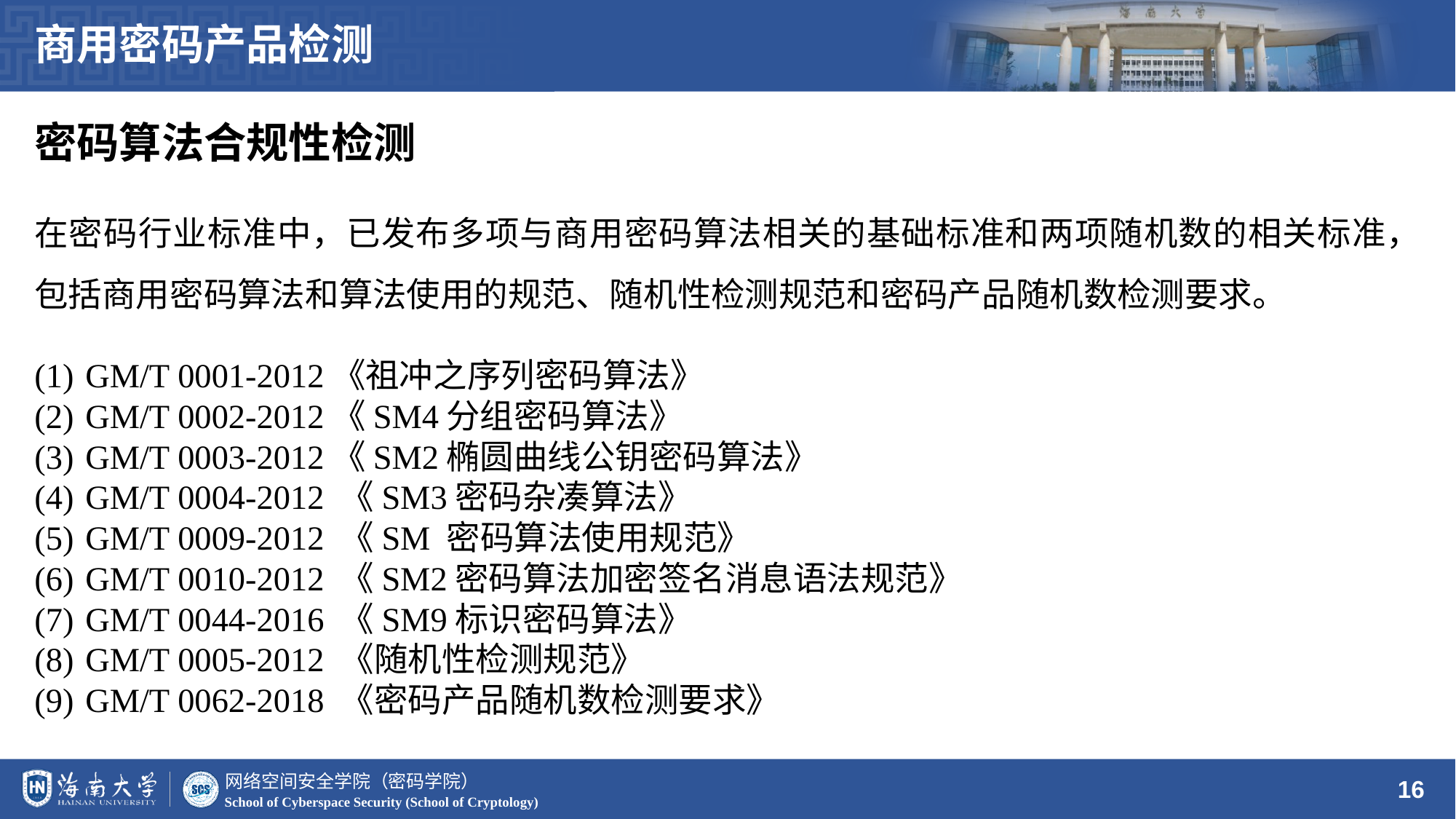

商用密码产品检测
密码算法合规性检测
在密码行业标准中，已发布多项与商用密码算法相关的基础标准和两项随机数的相关标准，包括商用密码算法和算法使用的规范、随机性检测规范和密码产品随机数检测要求。

GM/T 0001-2012《祖冲之序列密码算法》
GM/T 0002-2012《SM4分组密码算法》
GM/T 0003-2012《SM2椭圆曲线公钥密码算法》
GM/T 0004-2012 《SM3密码杂凑算法》
GM/T 0009-2012 《SM 密码算法使用规范》
GM/T 0010-2012 《SM2密码算法加密签名消息语法规范》
GM/T 0044-2016 《SM9标识密码算法》
GM/T 0005-2012 《随机性检测规范》
GM/T 0062-2018 《密码产品随机数检测要求》
16